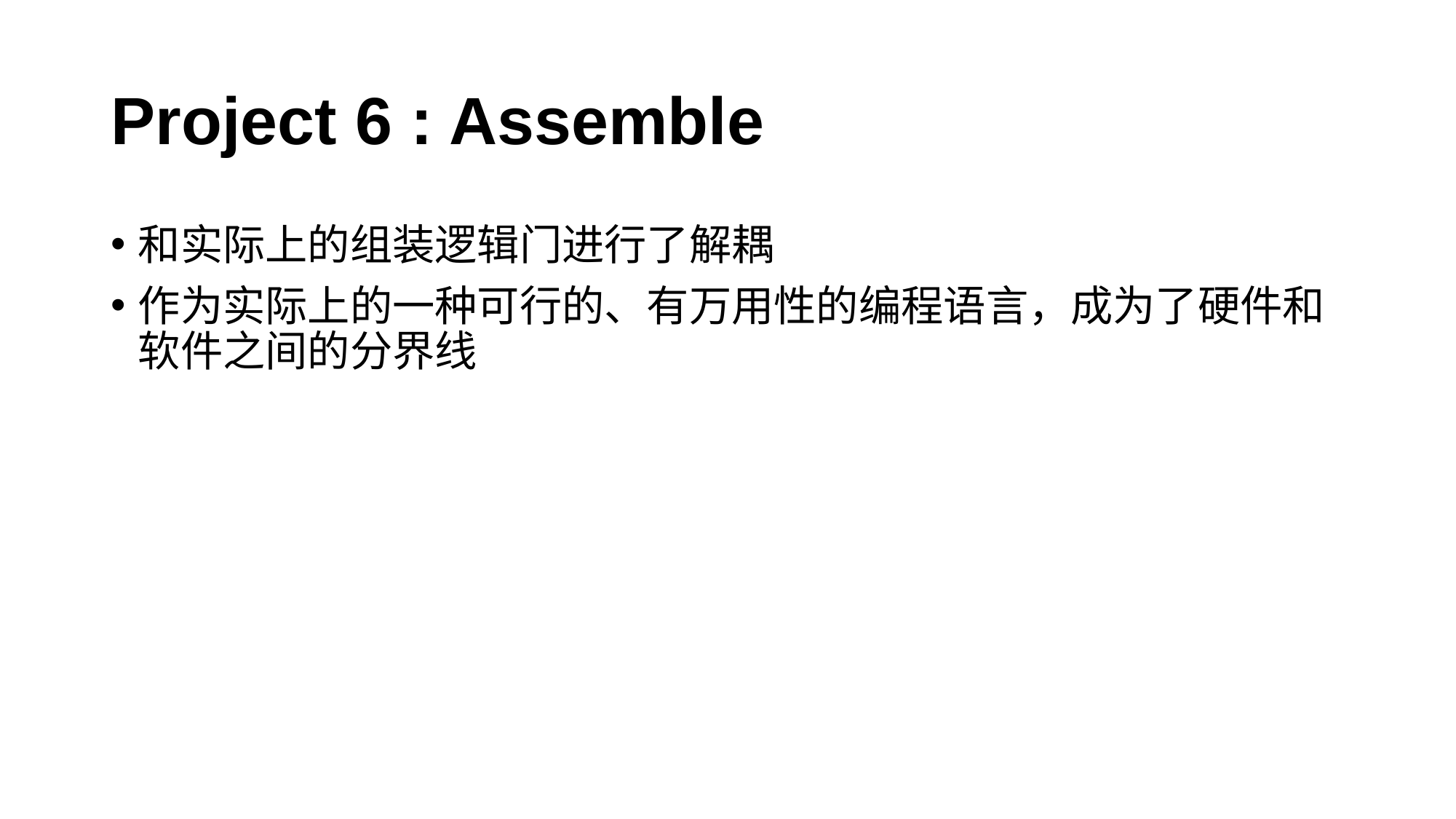

# Project 6 : Assemble
和实际上的组装逻辑门进行了解耦
作为实际上的一种可行的、有万用性的编程语言，成为了硬件和软件之间的分界线